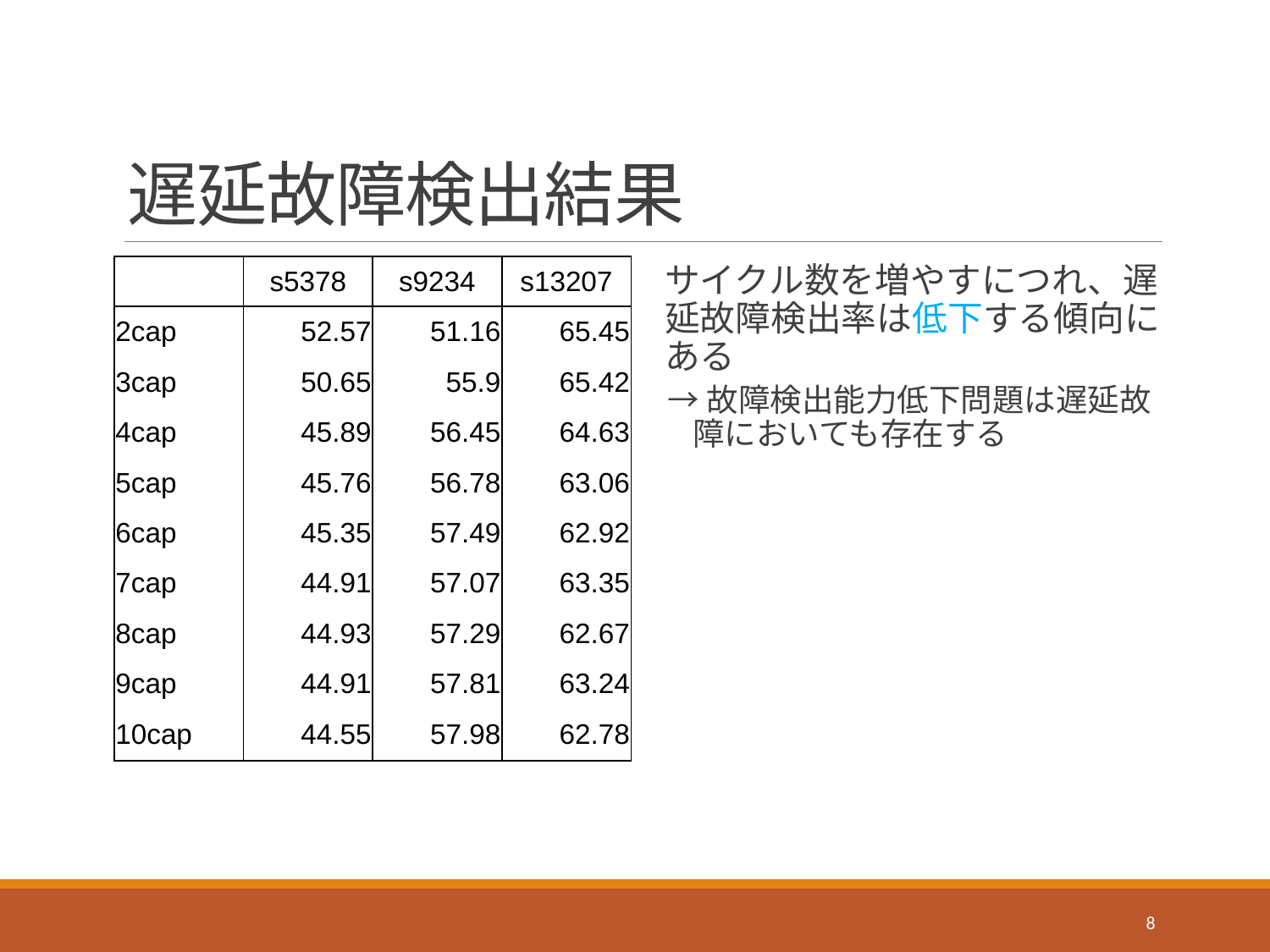

# 遅延故障検出結果
|  | s5378 | s9234 | s13207 |
| --- | --- | --- | --- |
| 2cap | 52.57 | 51.16 | 65.45 |
| 3cap | 50.65 | 55.9 | 65.42 |
| 4cap | 45.89 | 56.45 | 64.63 |
| 5cap | 45.76 | 56.78 | 63.06 |
| 6cap | 45.35 | 57.49 | 62.92 |
| 7cap | 44.91 | 57.07 | 63.35 |
| 8cap | 44.93 | 57.29 | 62.67 |
| 9cap | 44.91 | 57.81 | 63.24 |
| 10cap | 44.55 | 57.98 | 62.78 |
サイクル数を増やすにつれ、遅延故障検出率は低下する傾向にある
→故障検出能力低下問題は遅延故障においても存在する

8